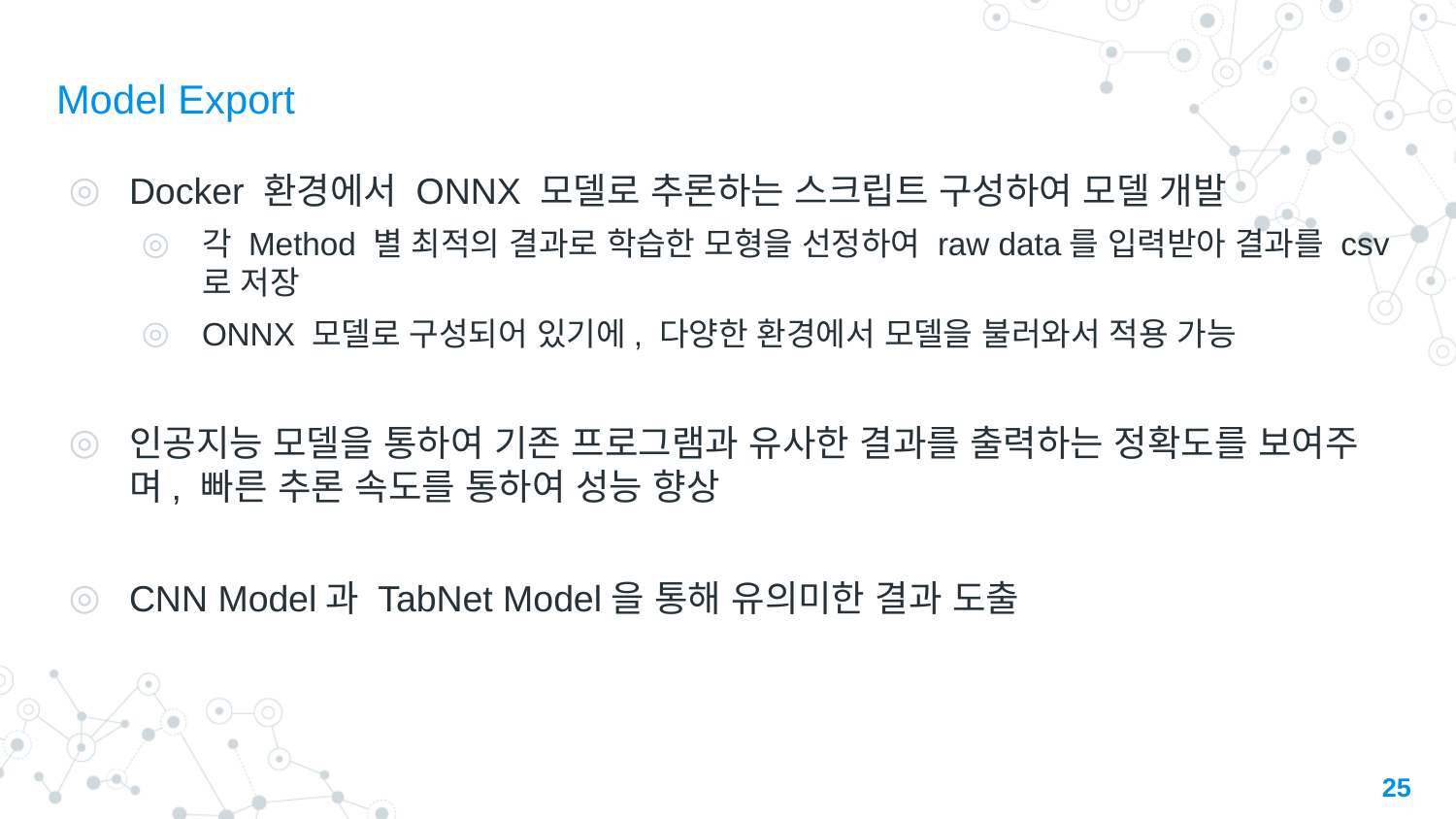

# Model Export
Docker 환경에서 ONNX 모델로 추론하는 스크립트 구성하여 모델 개발
각 Method 별 최적의 결과로 학습한 모형을 선정하여 raw data를 입력받아 결과를 csv로 저장
ONNX 모델로 구성되어 있기에, 다양한 환경에서 모델을 불러와서 적용 가능

인공지능 모델을 통하여 기존 프로그램과 유사한 결과를 출력하는 정확도를 보여주며, 빠른 추론 속도를 통하여 성능 향상

CNN Model과 TabNet Model을 통해 유의미한 결과 도출
25